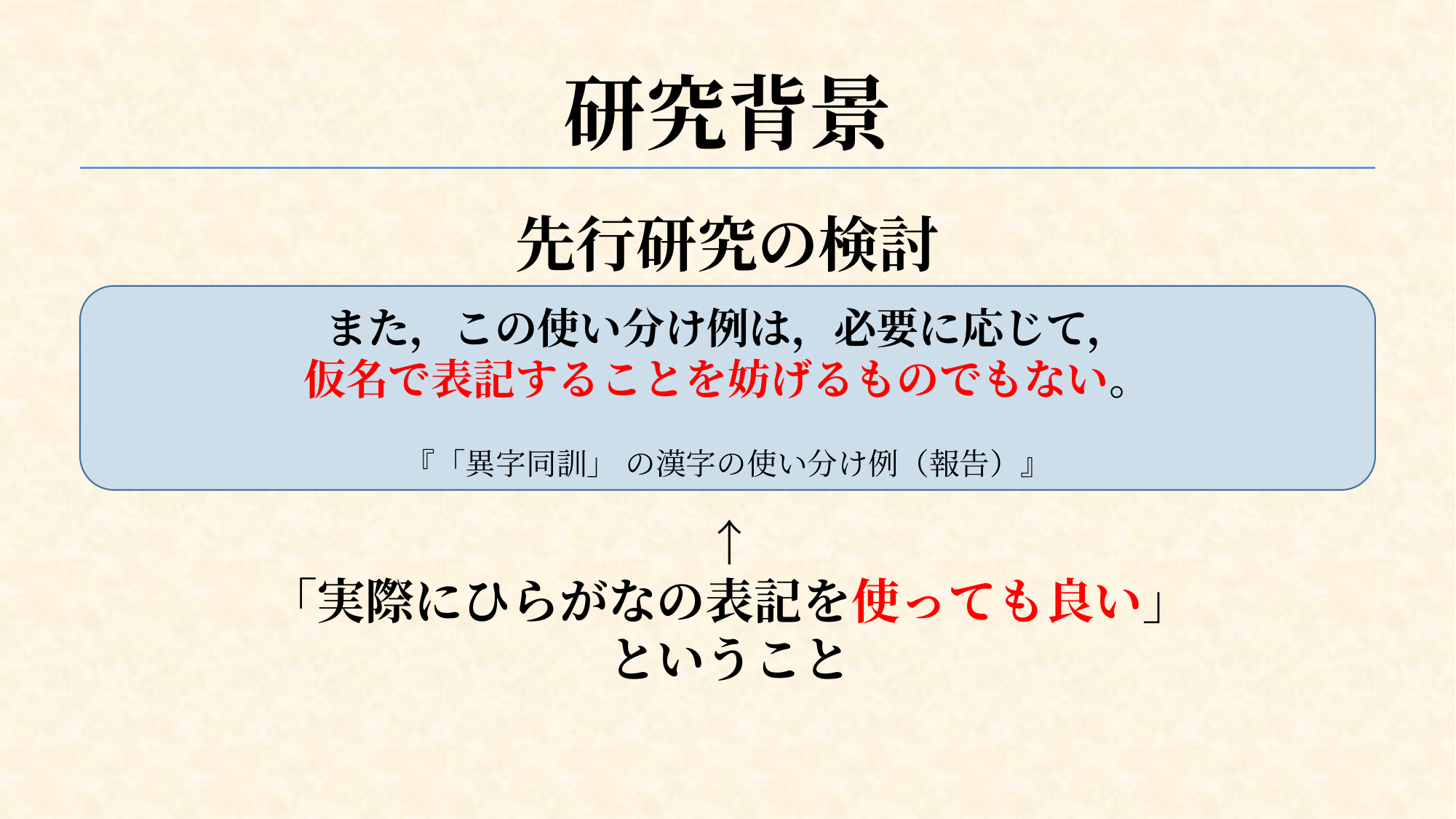

研究背景
先行研究の検討
また，この使い分け例は，必要に応じて，
仮名で表記することを妨げるものでもない。
『「異字同訓」 の漢字の使い分け例（報告）』
↑
「実際にひらがなの表記を使っても良い」
ということ